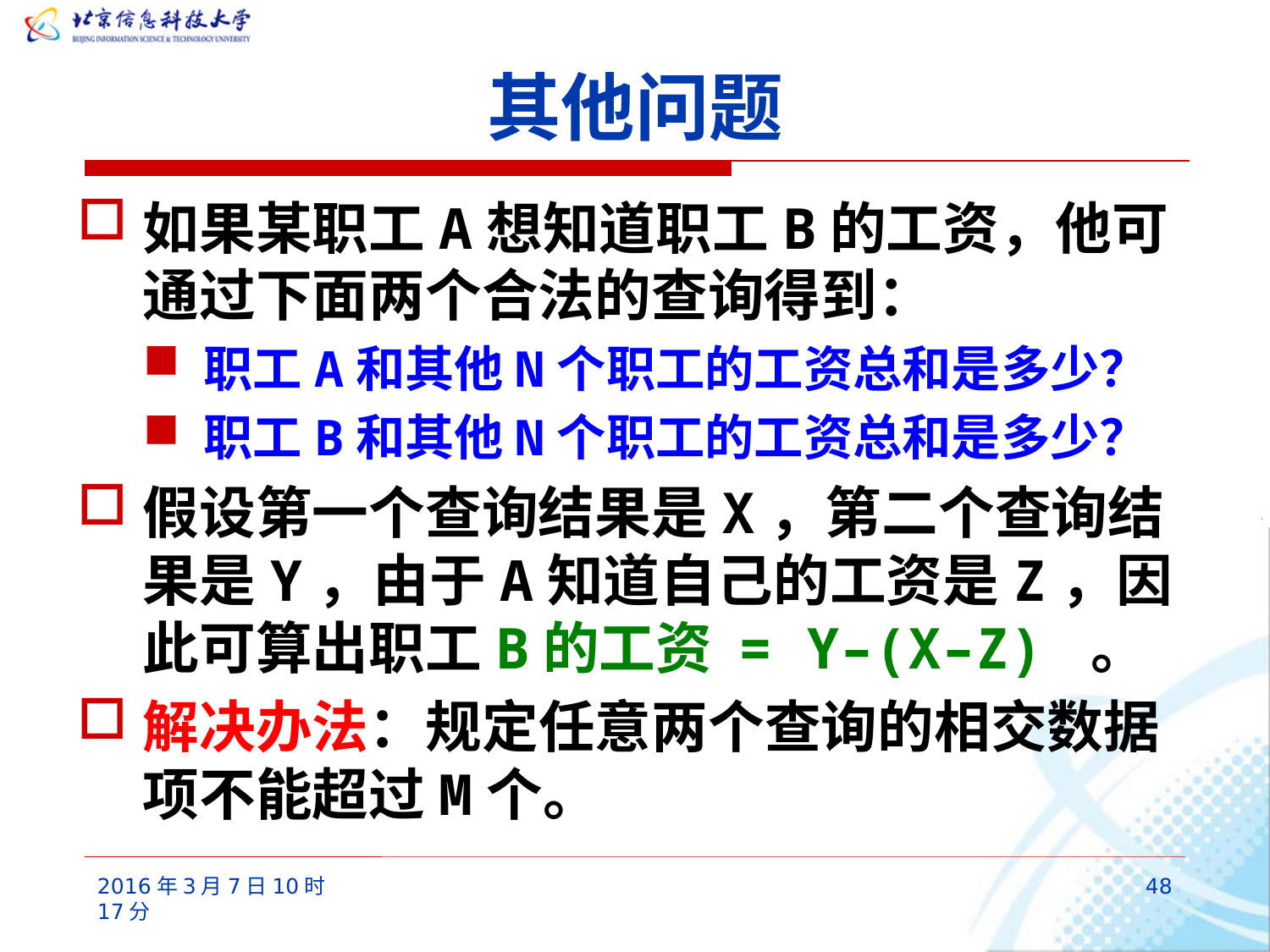

# 其他问题
如果某职工A想知道职工B的工资，他可通过下面两个合法的查询得到：
职工A和其他N个职工的工资总和是多少？
职工B和其他N个职工的工资总和是多少？
假设第一个查询结果是X，第二个查询结果是Y，由于A知道自己的工资是Z，因此可算出职工B的工资 = Y–(X–Z) 。
解决办法：规定任意两个查询的相交数据项不能超过M个。
2016年3月7日10时17分
48